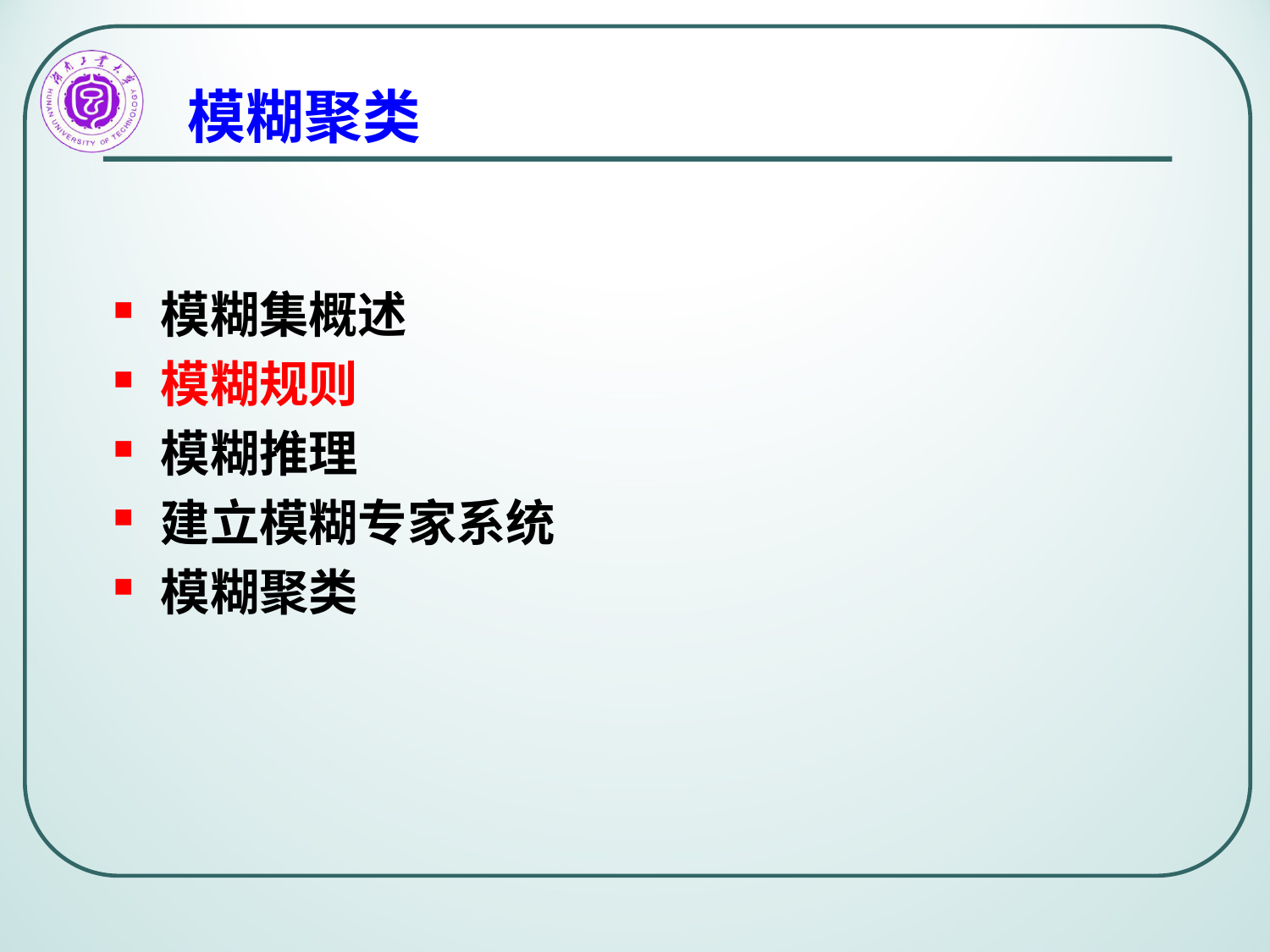

# 模糊聚类

模糊集概述
模糊规则
模糊推理
建立模糊专家系统
模糊聚类